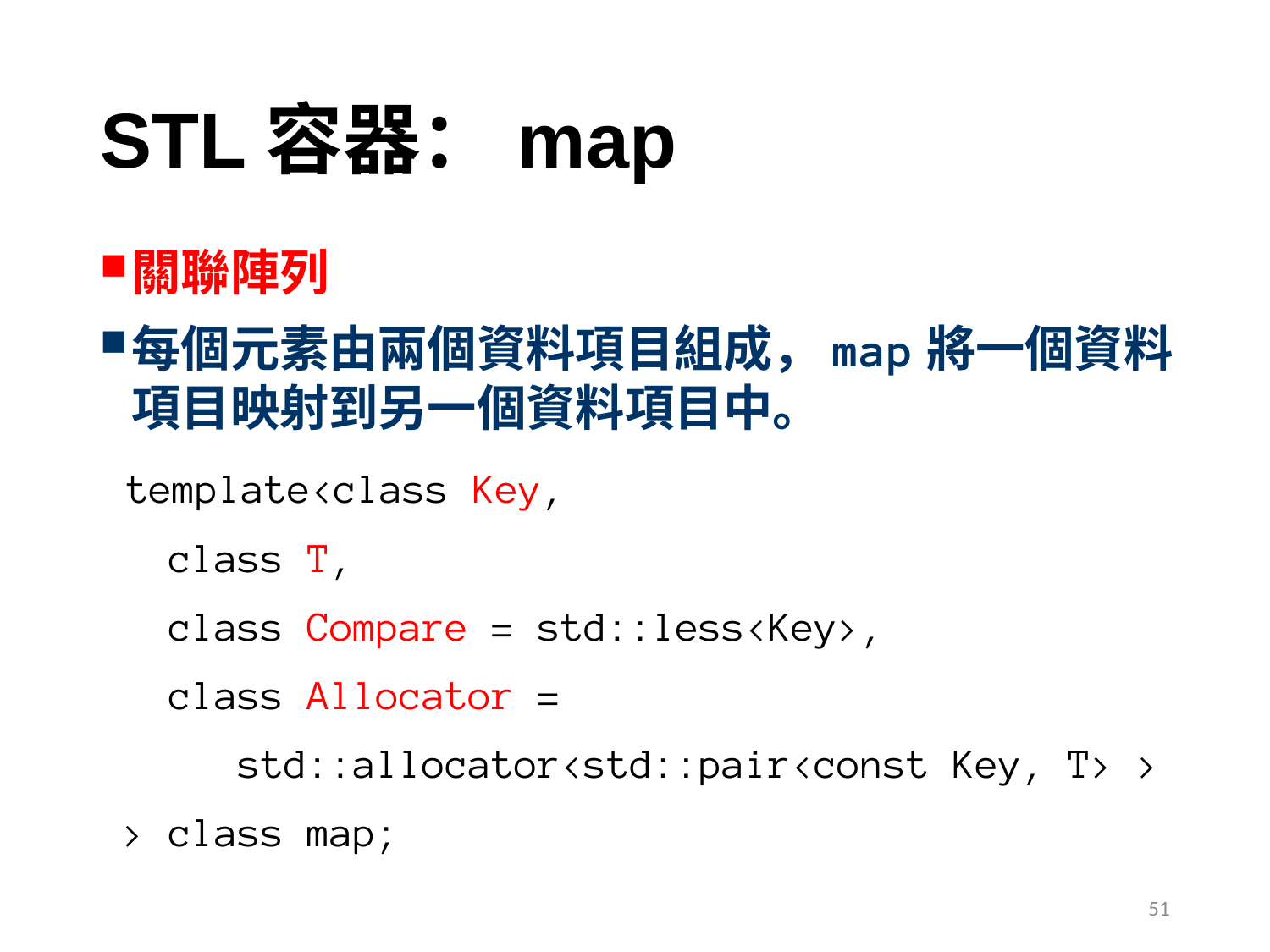

# STL容器：map
關聯陣列
每個元素由兩個資料項目組成，map將一個資料項目映射到另一個資料項目中。
 template<class Key,
   class T,
   class Compare = std::less<Key>,
   class Allocator =
      std::allocator<std::pair<const Key, T> >
 > class map;
51